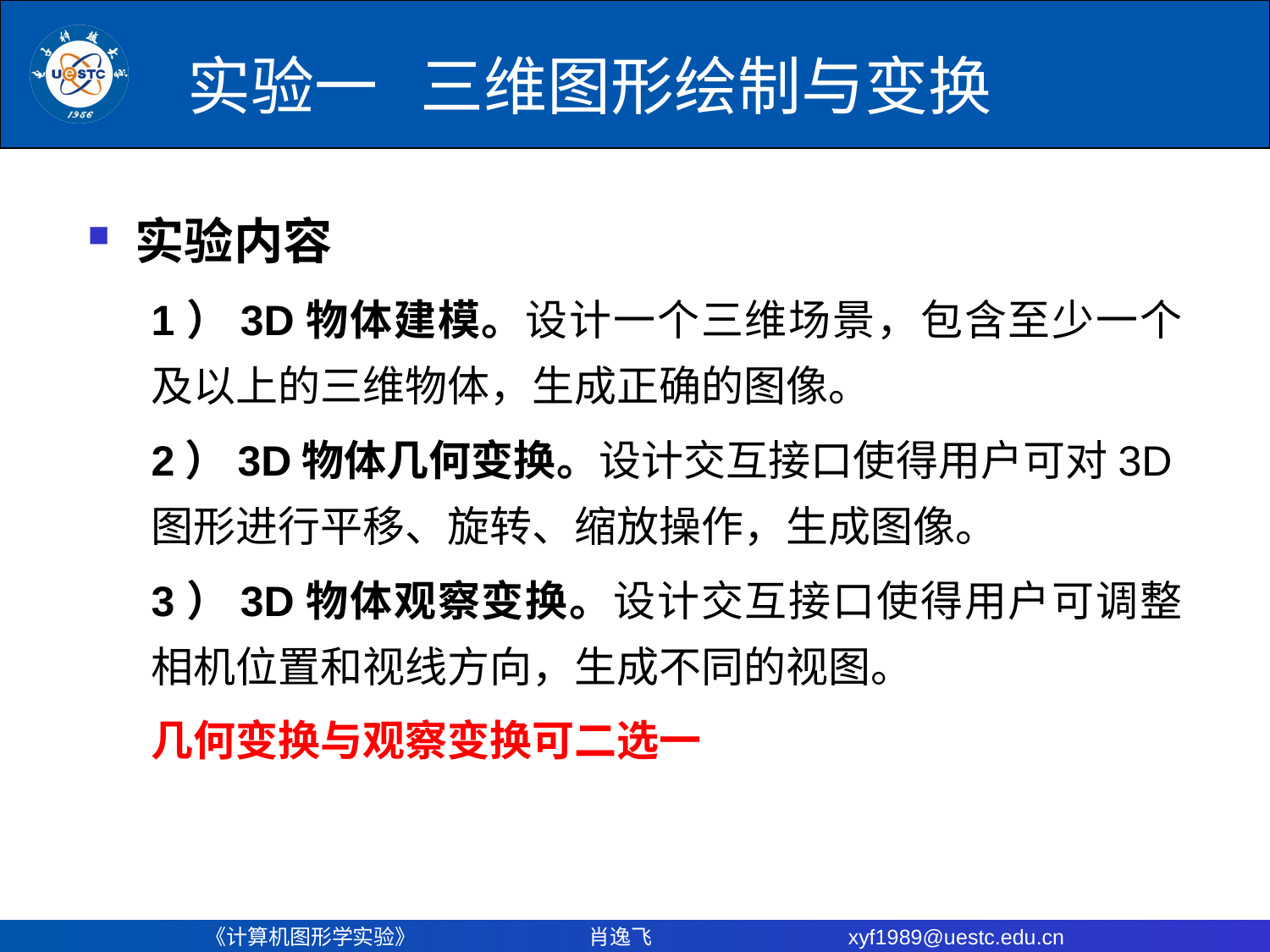

# 实验一   三维图形绘制与变换
实验内容
1）3D物体建模。设计一个三维场景，包含至少一个及以上的三维物体，生成正确的图像。
2）3D物体几何变换。设计交互接口使得用户可对3D图形进行平移、旋转、缩放操作，生成图像。
3）3D物体观察变换。设计交互接口使得用户可调整相机位置和视线方向，生成不同的视图。
几何变换与观察变换可二选一